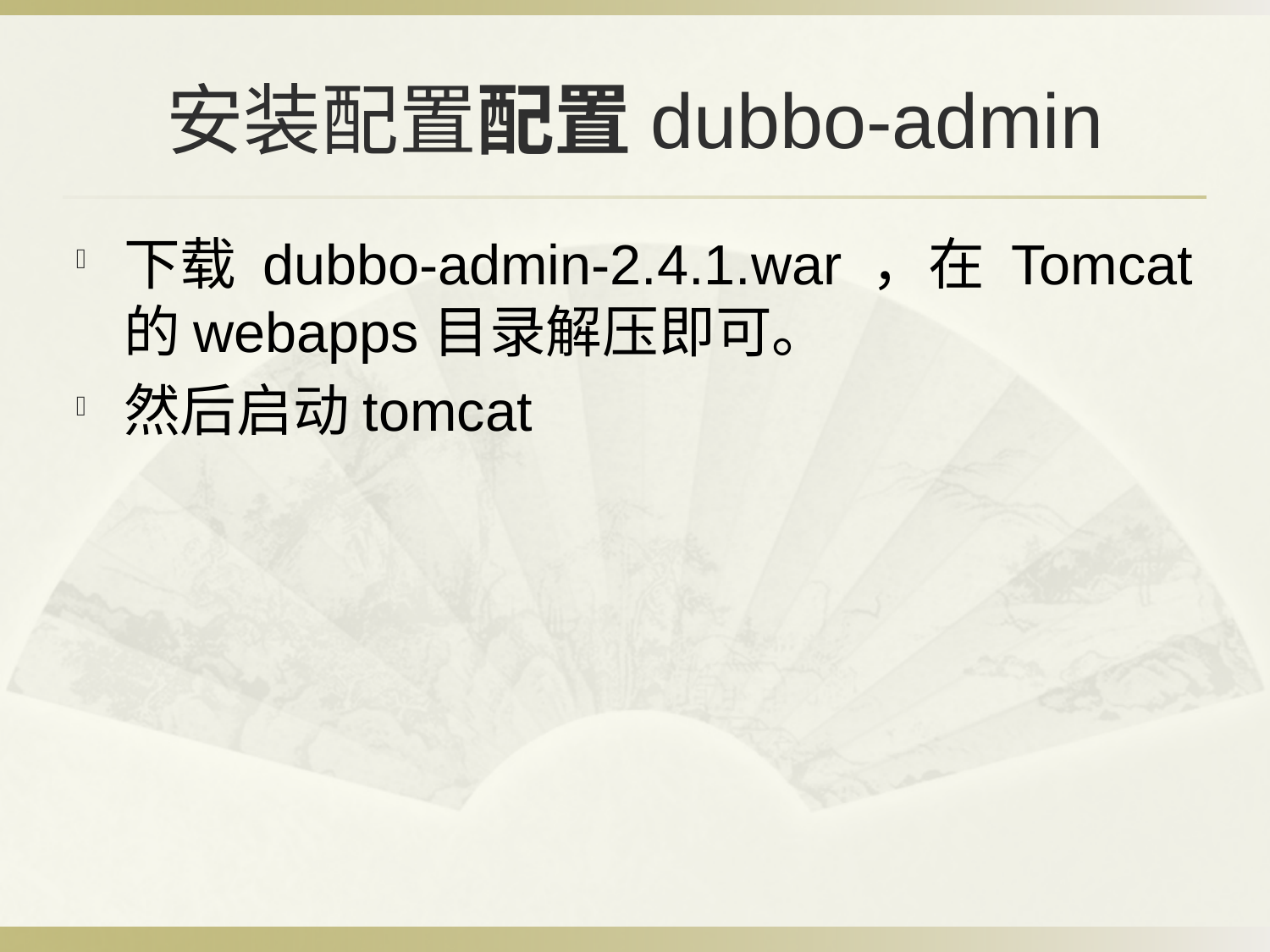

# 安装配置配置dubbo-admin
下载 dubbo-admin-2.4.1.war ，在 Tomcat 的webapps目录解压即可。
然后启动tomcat